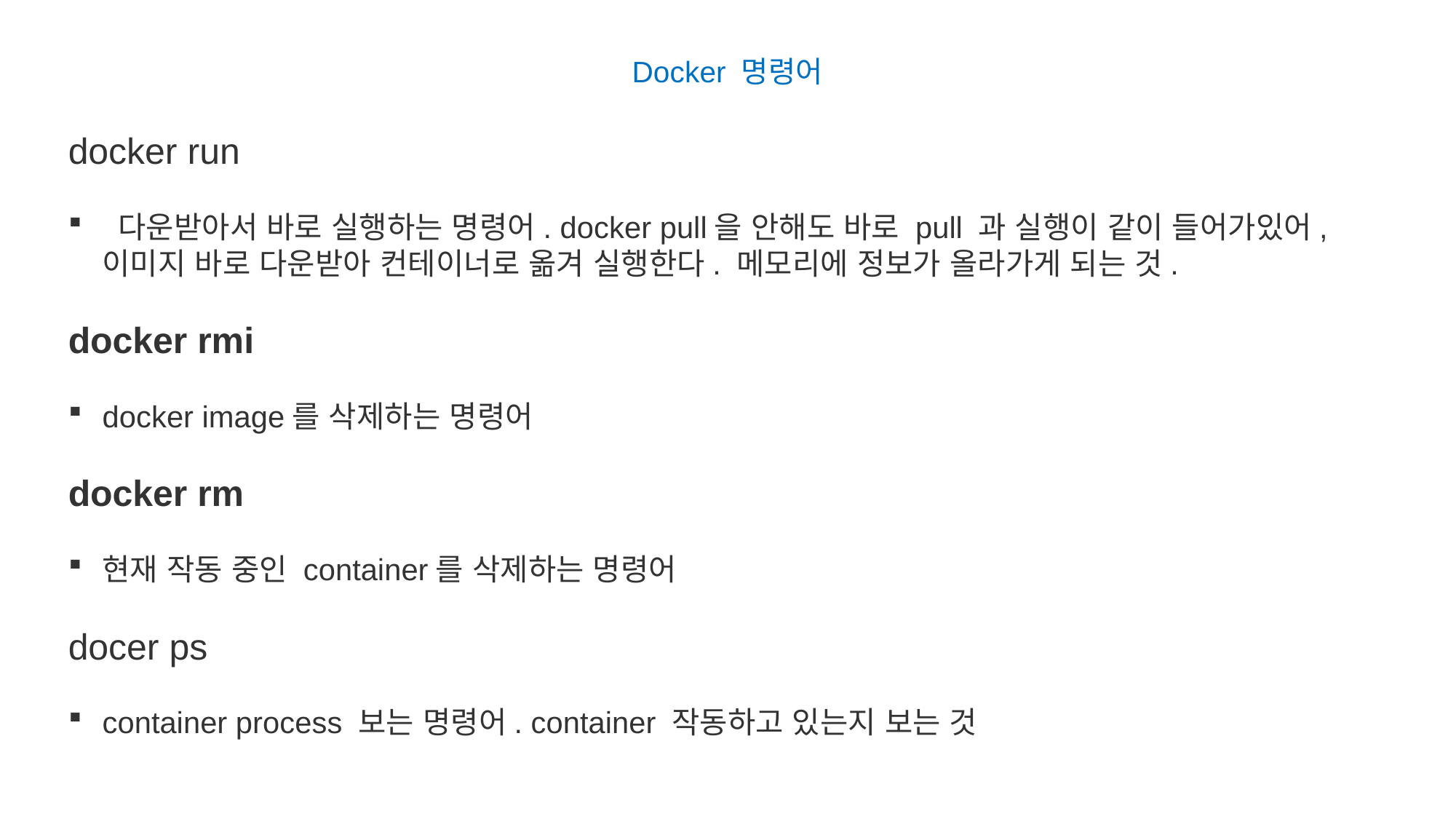

Docker 명령어
docker run

 다운받아서 바로 실행하는 명령어. docker pull을 안해도 바로 pull 과 실행이 같이 들어가있어, 이미지 바로 다운받아 컨테이너로 옮겨 실행한다. 메모리에 정보가 올라가게 되는 것.

docker rmi

docker image를 삭제하는 명령어

docker rm

현재 작동 중인 container를 삭제하는 명령어

docer ps

container process 보는 명령어. container 작동하고 있는지 보는 것